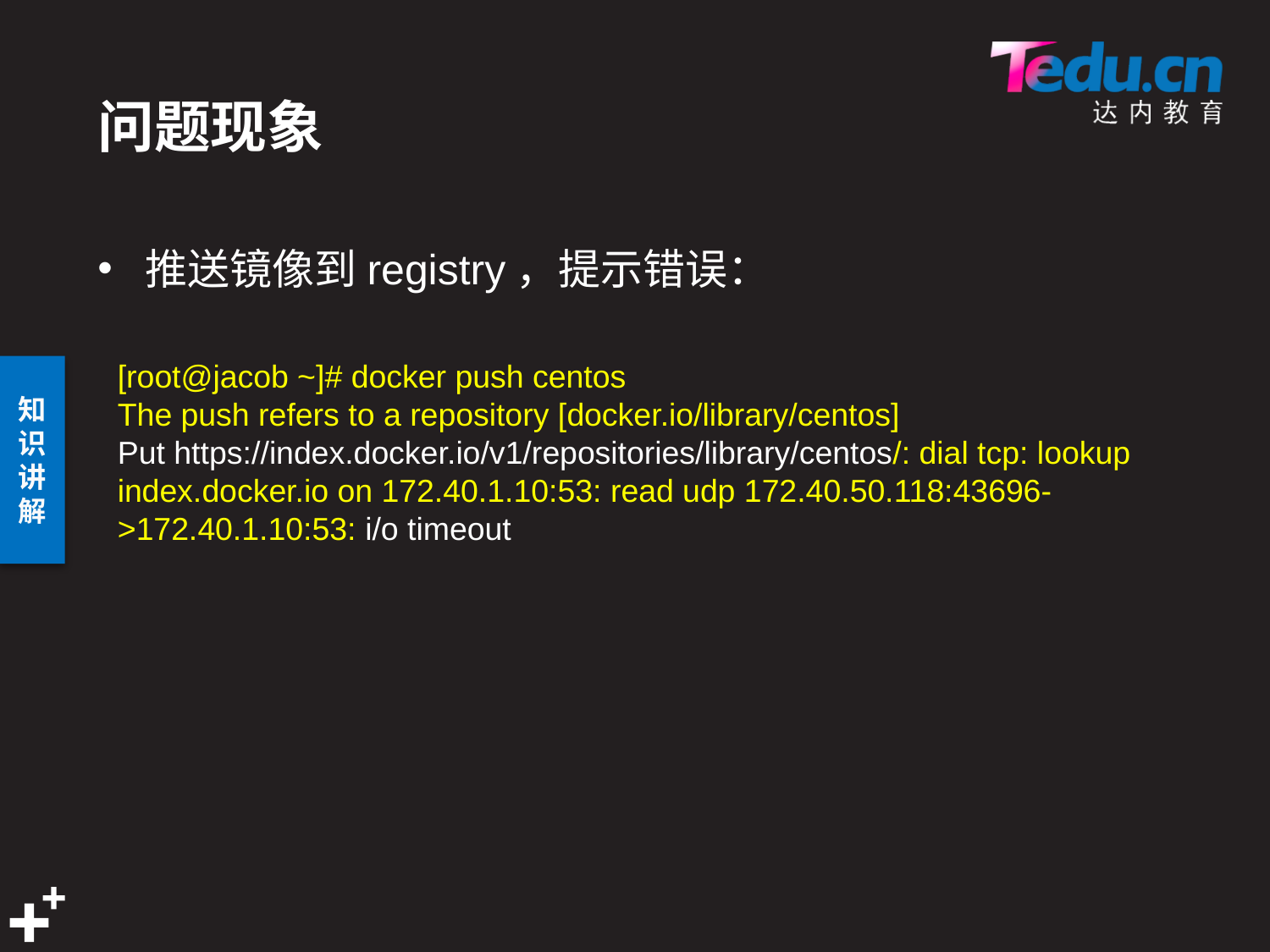

# 问题现象
推送镜像到registry，提示错误：
[root@jacob ~]# docker push centos
The push refers to a repository [docker.io/library/centos]
Put https://index.docker.io/v1/repositories/library/centos/: dial tcp: lookup index.docker.io on 172.40.1.10:53: read udp 172.40.50.118:43696->172.40.1.10:53: i/o timeout